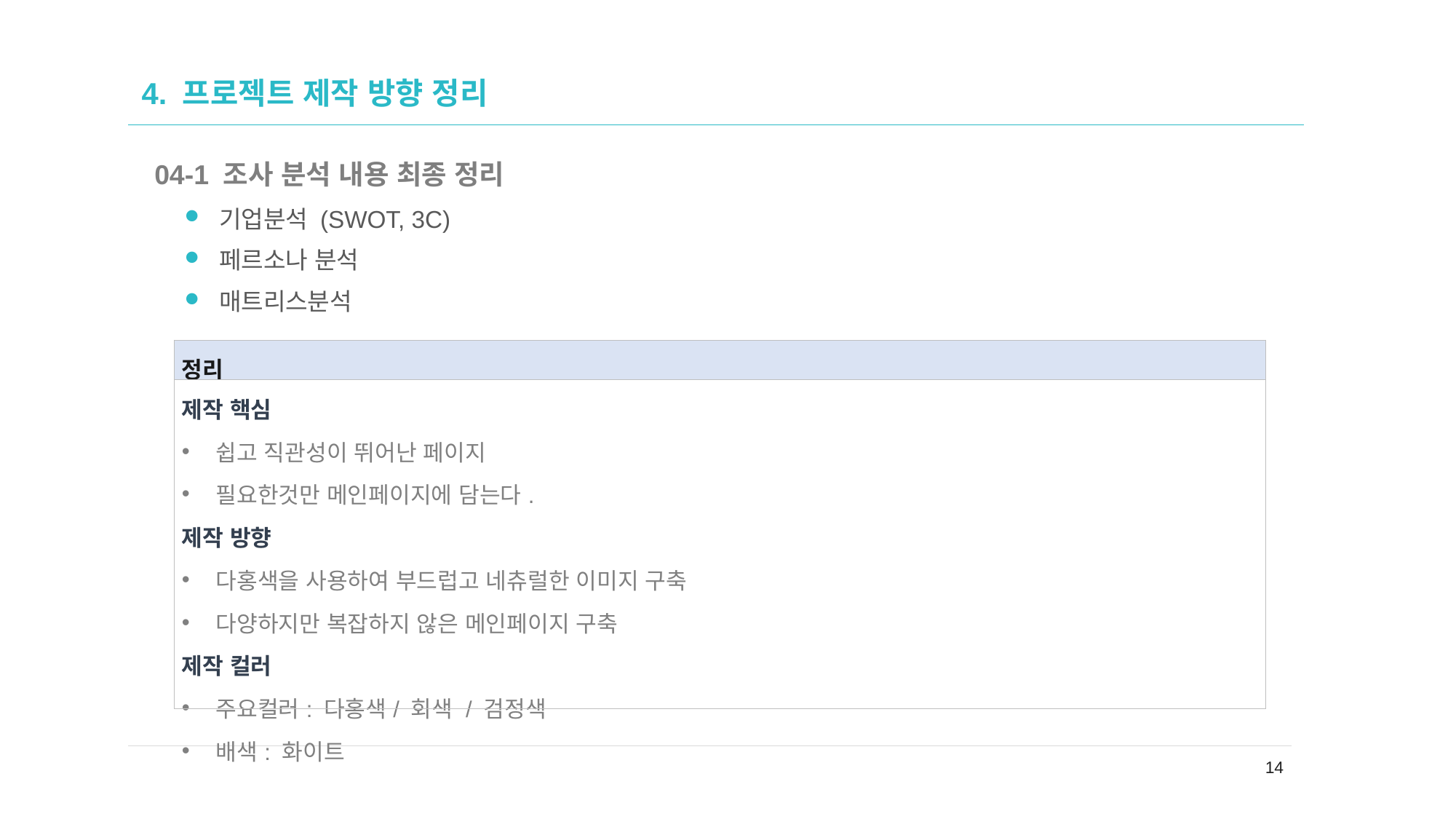

02
# 4. 프로젝트 제작 방향 정리
04-1 조사 분석 내용 최종 정리
기업분석 (SWOT, 3C)
페르소나 분석
매트리스분석
| 정리 |
| --- |
| 제작 핵심 쉽고 직관성이 뛰어난 페이지 필요한것만 메인페이지에 담는다. 제작 방향 다홍색을 사용하여 부드럽고 네츄럴한 이미지 구축 다양하지만 복잡하지 않은 메인페이지 구축 제작 컬러 주요컬러: 다홍색/ 회색 / 검정색 배색: 화이트 |
14